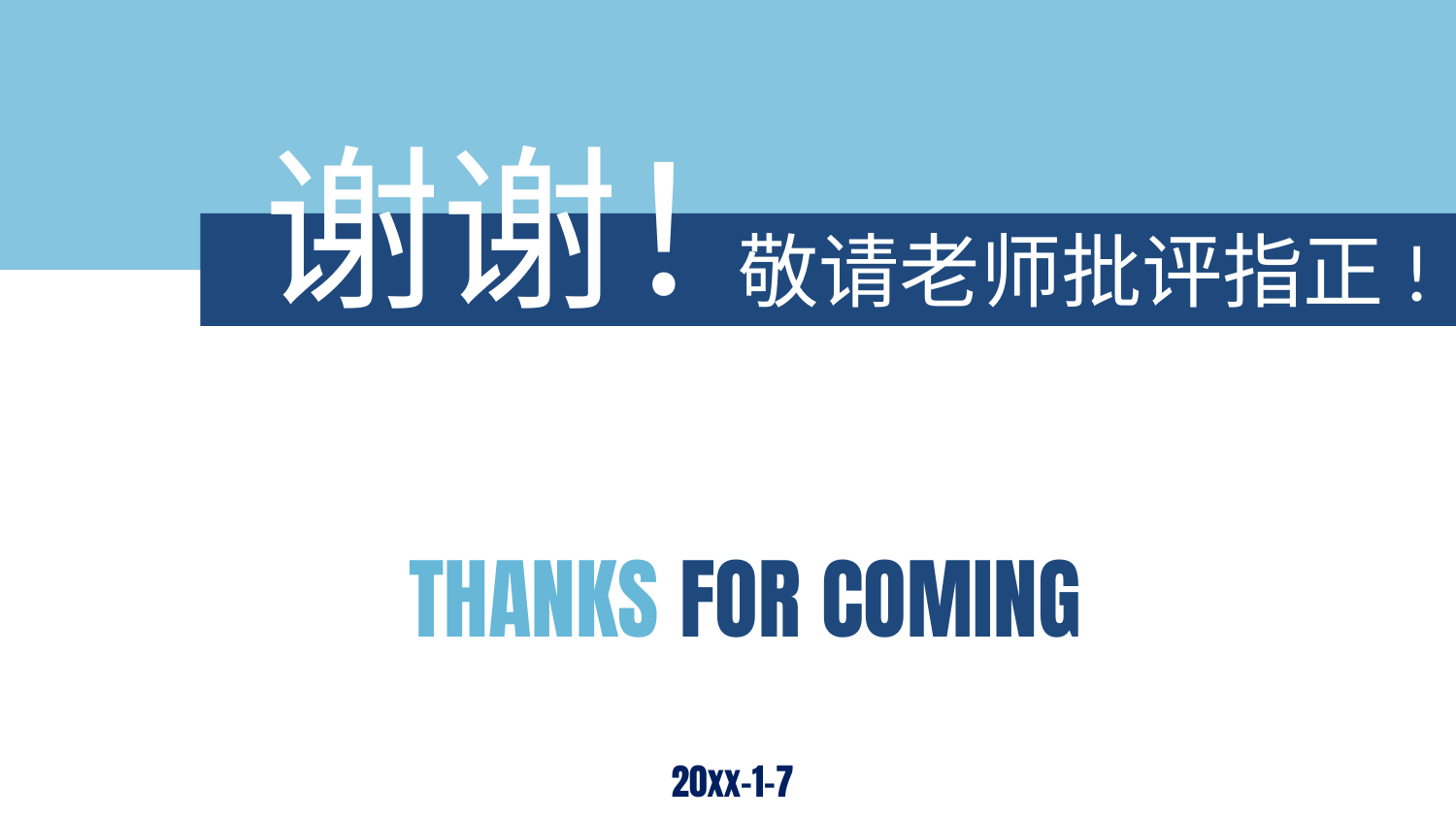

谢谢！

敬请老师批评指正!
THANKS FOR COMING
20xx-1-7
www.51pptmoban.com  51ppt模板网 搜集整理